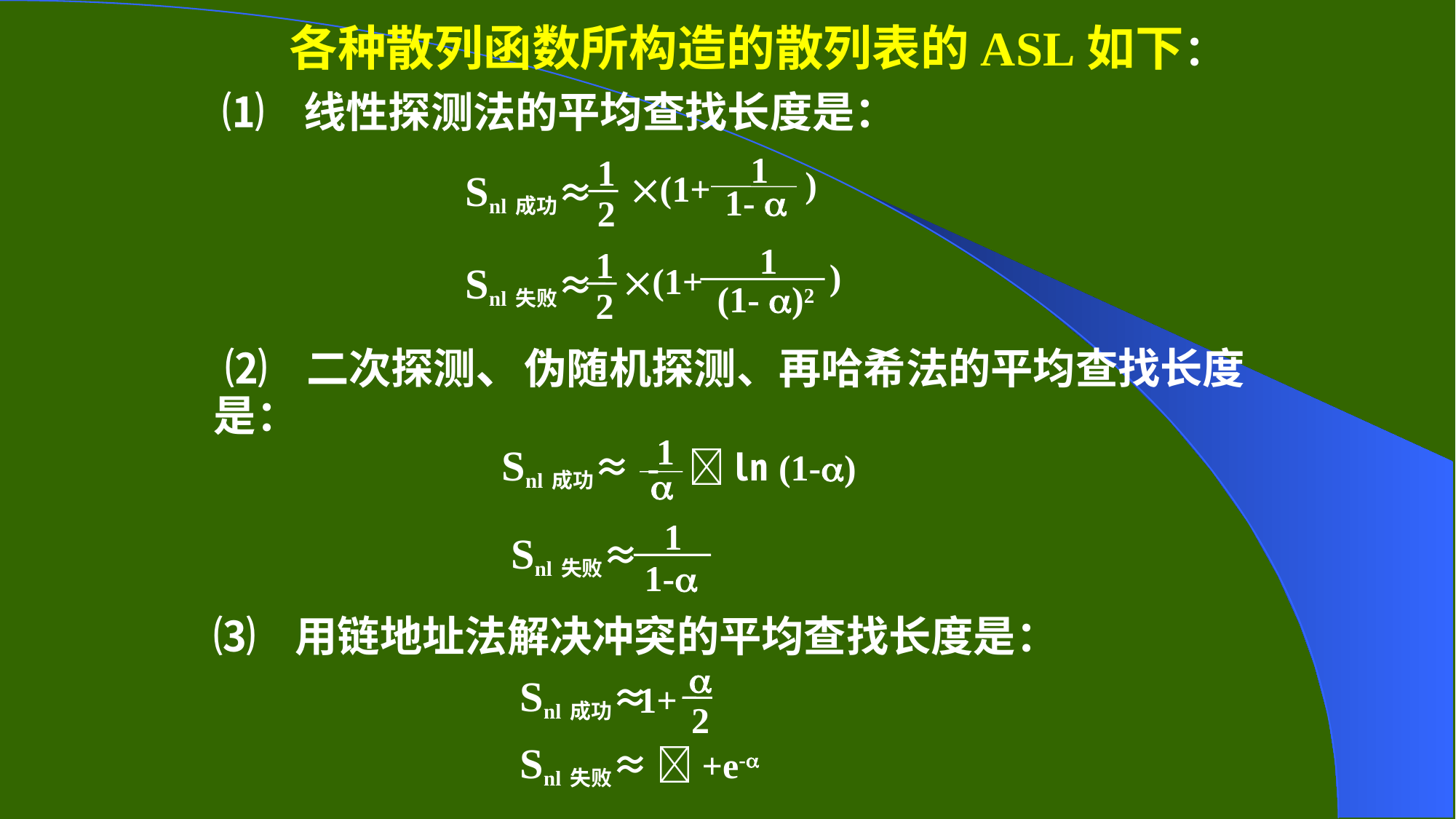

各种散列函数所构造的散列表的ASL如下：
 ⑴   线性探测法的平均查找长度是：
1
1- α

1
2

)
×(1+
Snl成功≈
1
(1- α)2

1
2

)
×(1+
Snl失败≈
 ⑵   二次探测、伪随机探测、再哈希法的平均查找长度是：
1
α

Snl成功≈ -
×㏑(1-α)
1
1-α

Snl失败≈
⑶   用链地址法解决冲突的平均查找长度是：
α
2

Snl成功≈
1+
Snl失败≈ α+e-α